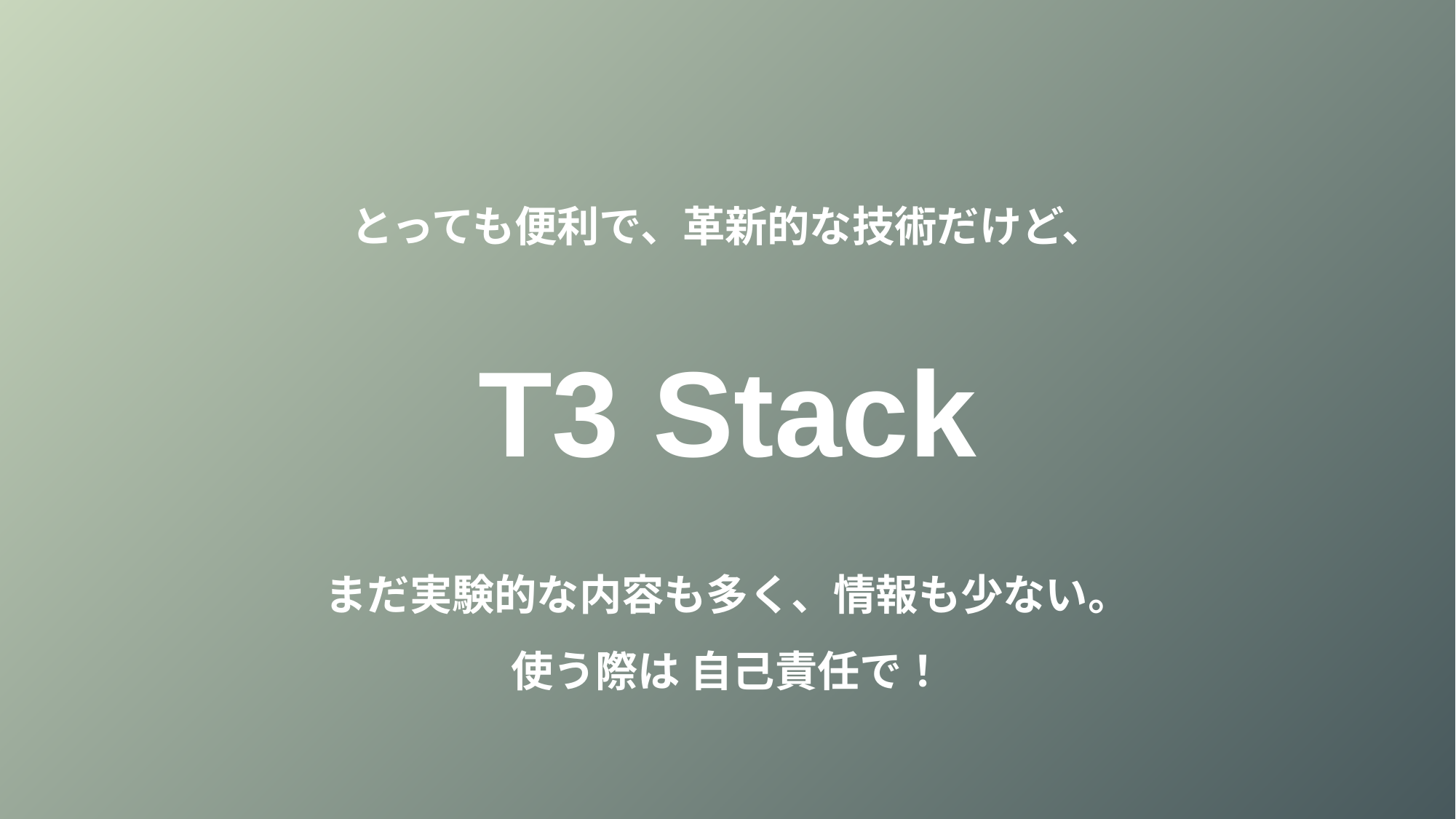

とっても便利で、革新的な技術だけど、
T3 Stack
まだ実験的な内容も多く、情報も少ない。
使う際は 自己責任で！